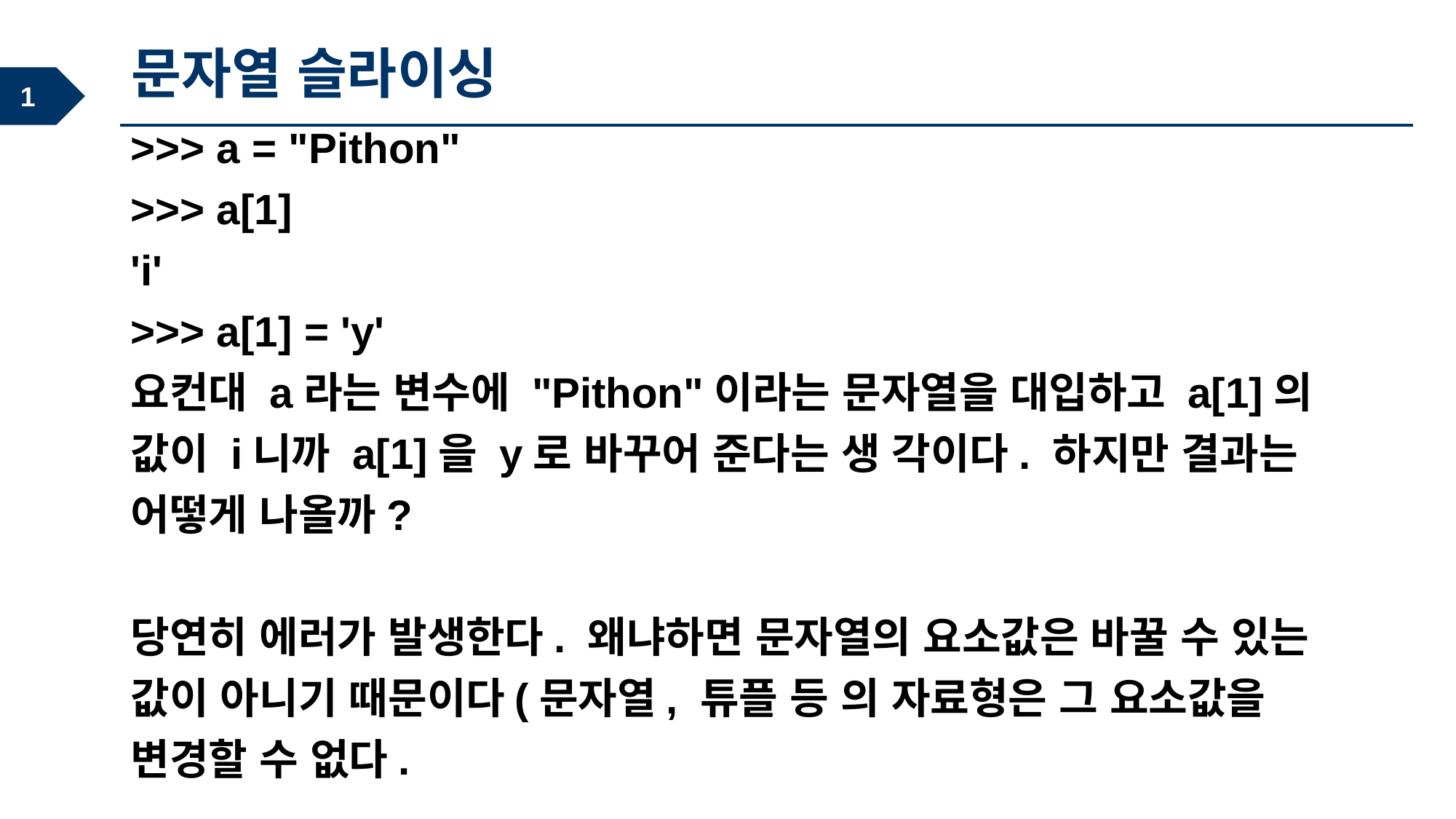

문자열 슬라이싱
>>> a = "Pithon"
>>> a[1]
'i'
>>> a[1] = 'y'
요컨대 a라는 변수에 "Pithon"이라는 문자열을 대입하고 a[1]의 값이 i니까 a[1]을 y로 바꾸어 준다는 생 각이다. 하지만 결과는 어떻게 나올까?

당연히 에러가 발생한다. 왜냐하면 문자열의 요소값은 바꿀 수 있는 값이 아니기 때문이다(문자열, 튜플 등 의 자료형은 그 요소값을 변경할 수 없다.